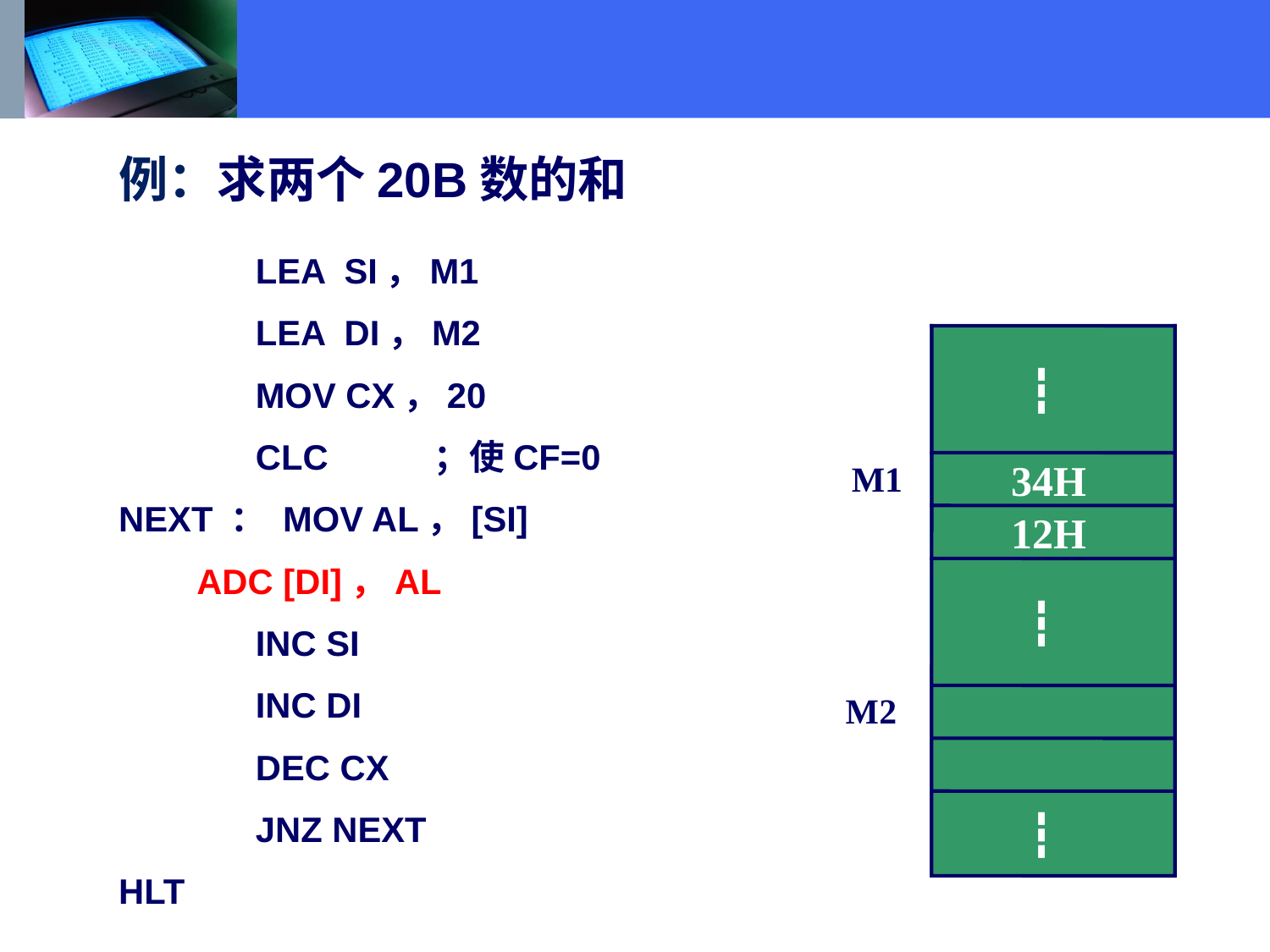

例：求两个20B数的和
	 LEA  SI，M1
	 LEA  DI，M2
	 MOV CX，20
	 CLC          ；使CF=0
NEXT ： MOV AL，[SI]
        ADC [DI]，AL
	 INC SI
	 INC DI
	 DEC CX
	 JNZ NEXT
HLT

┇
34H
M1

12H

┇
M2

┇